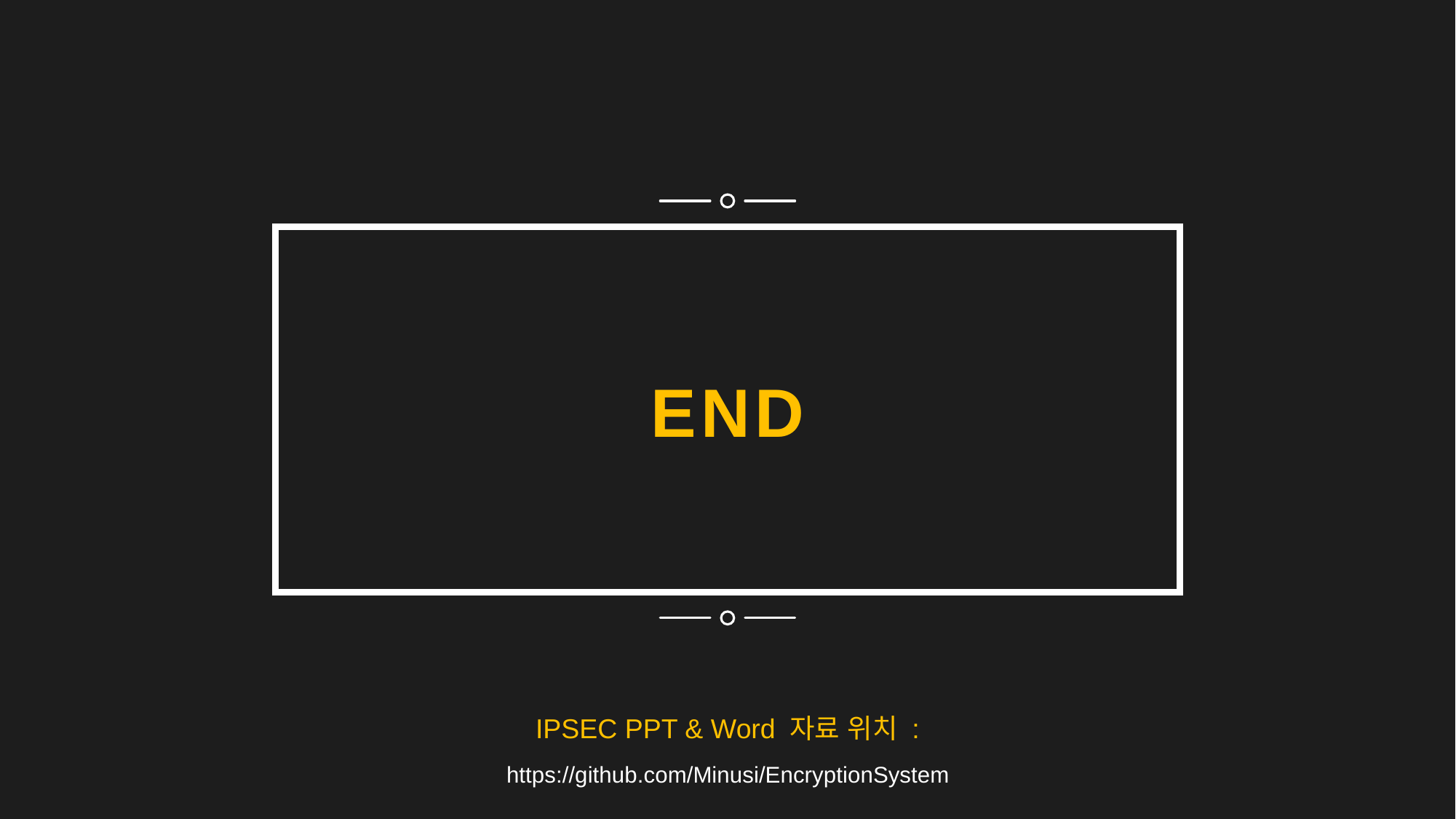

END
IPSEC PPT & Word 자료 위치 :
https://github.com/Minusi/EncryptionSystem